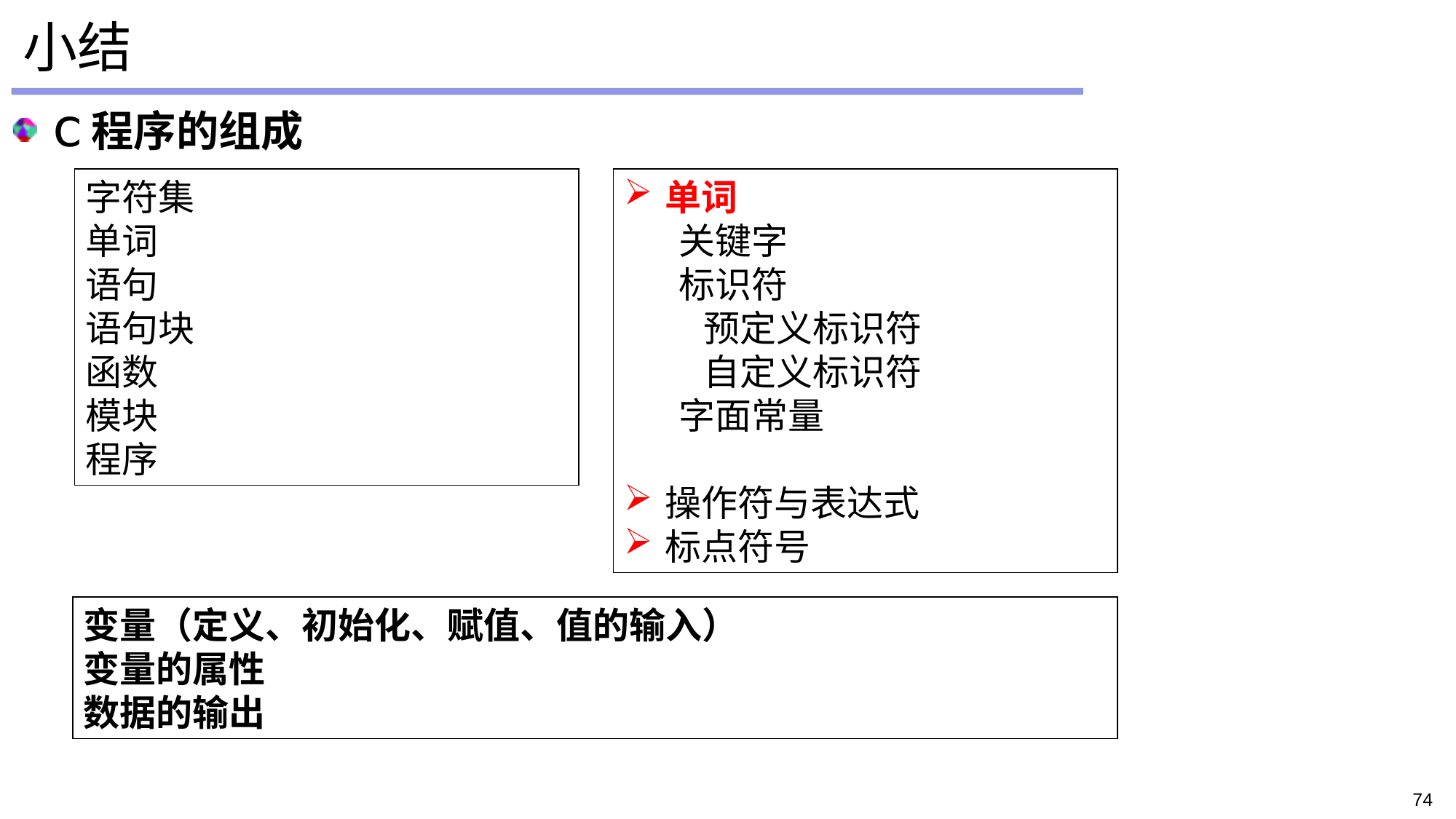

小结
C程序的组成

单词
关键字
标识符
  预定义标识符
  自定义标识符
字面常量

操作符与表达式
标点符号
字符集
单词
语句
语句块
函数
模块
程序
变量（定义、初始化、赋值、值的输入）
变量的属性
数据的输出
74